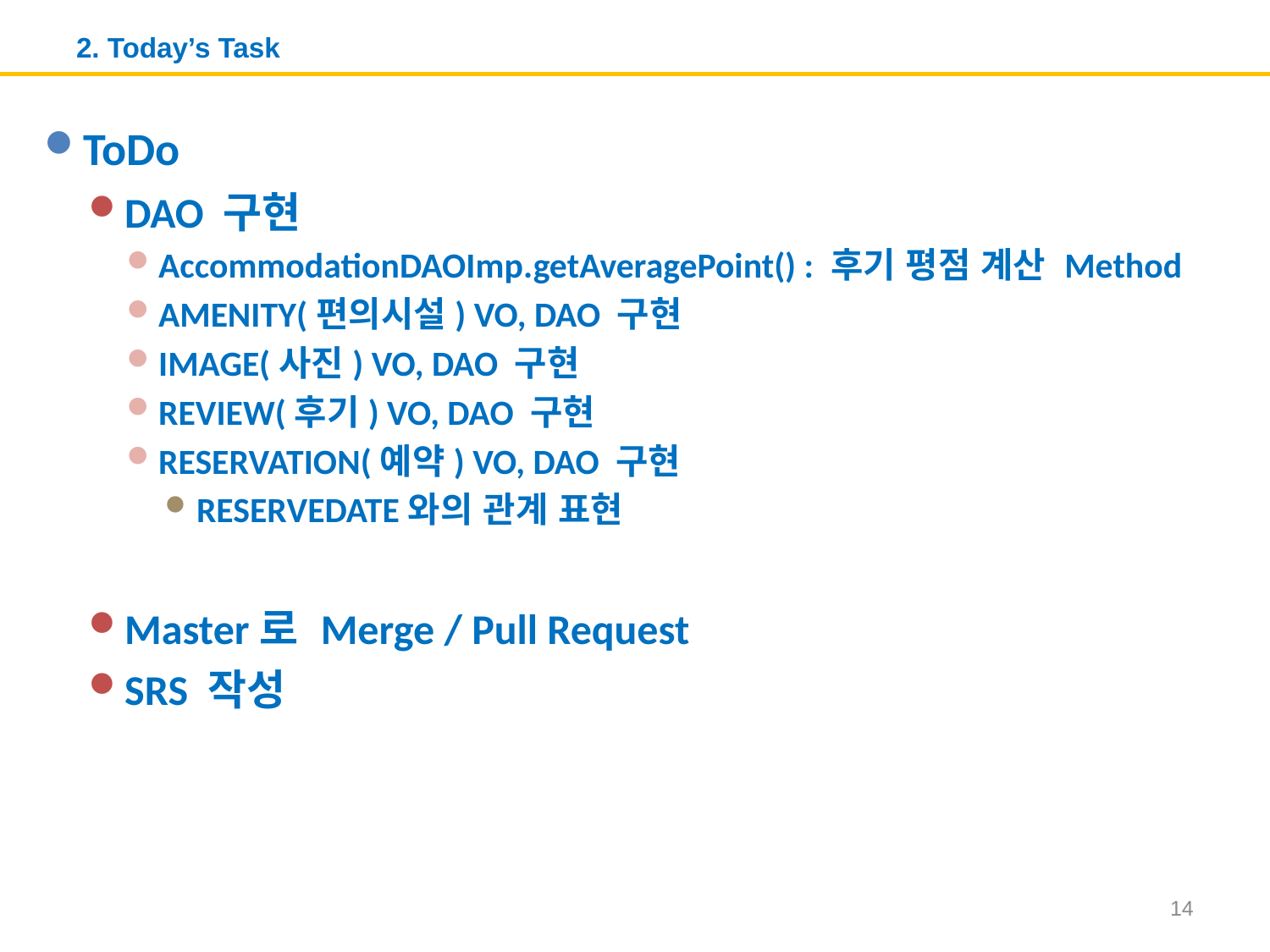

# 2. Today’s Task
ToDo
DAO 구현
AccommodationDAOImp.getAveragePoint() : 후기 평점 계산 Method
AMENITY(편의시설) VO, DAO 구현
IMAGE(사진) VO, DAO 구현
REVIEW(후기) VO, DAO 구현
RESERVATION(예약) VO, DAO 구현
RESERVEDATE와의 관계 표현

Master로 Merge / Pull Request
SRS 작성

14